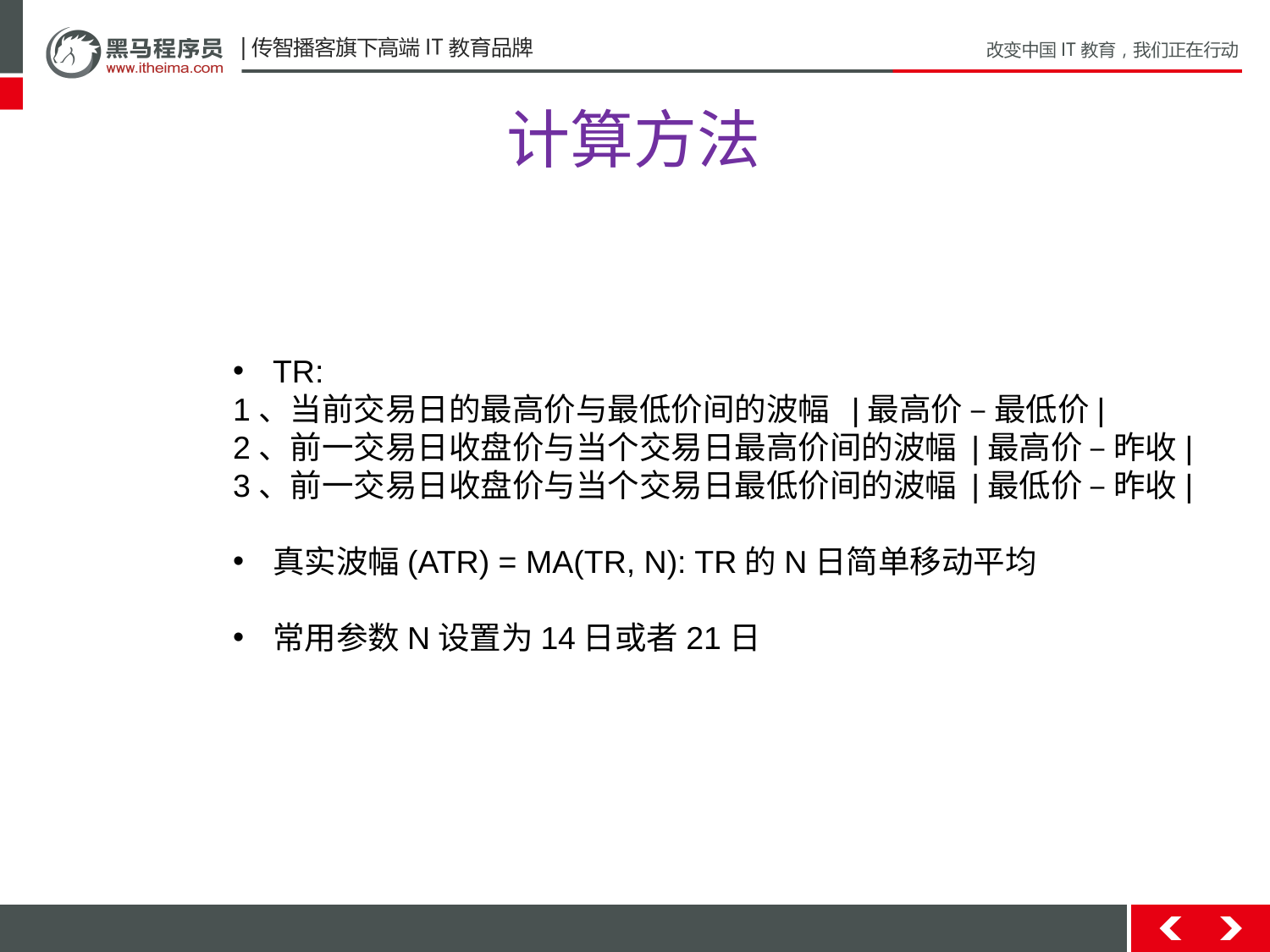

# 计算方法
TR:
1、当前交易日的最高价与最低价间的波幅  |最高价 – 最低价|
2、前一交易日收盘价与当个交易日最高价间的波幅 |最高价 – 昨收|
3、前一交易日收盘价与当个交易日最低价间的波幅 |最低价 – 昨收|

真实波幅(ATR) = MA(TR, N): TR的N日简单移动平均

常用参数N设置为14日或者21日